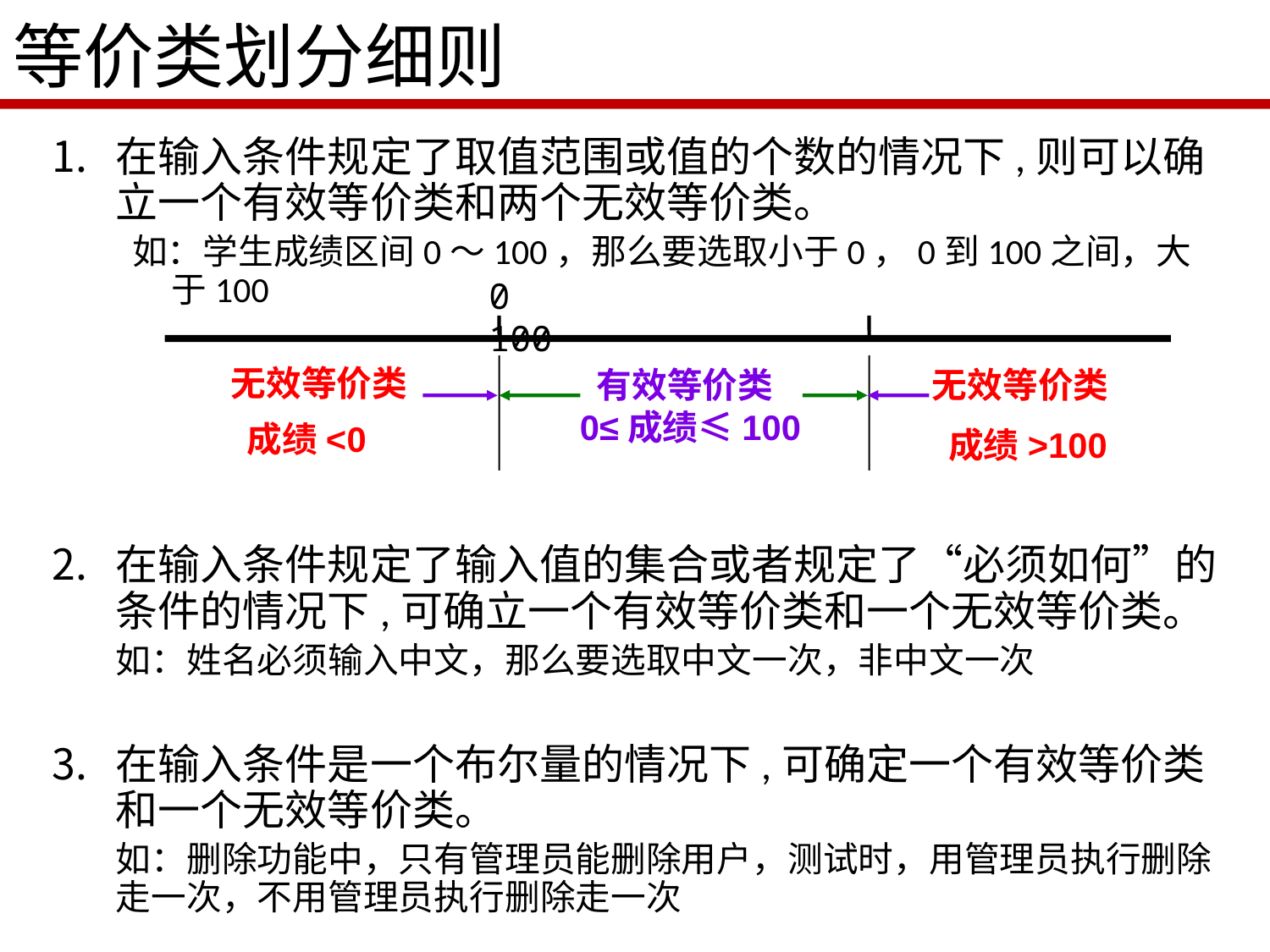

# 等价类划分细则
在输入条件规定了取值范围或值的个数的情况下,则可以确立一个有效等价类和两个无效等价类。
  如：学生成绩区间0～100，那么要选取小于0，0到100之间，大于100

在输入条件规定了输入值的集合或者规定了“必须如何”的条件的情况下,可确立一个有效等价类和一个无效等价类。
	如：姓名必须输入中文，那么要选取中文一次，非中文一次

在输入条件是一个布尔量的情况下,可确定一个有效等价类和一个无效等价类。
	如：删除功能中，只有管理员能删除用户，测试时，用管理员执行删除走一次，不用管理员执行删除走一次

0                   100

 无效等价类
   成绩<0

无效等价类
 成绩>100

 有效等价类
0≤成绩≤100